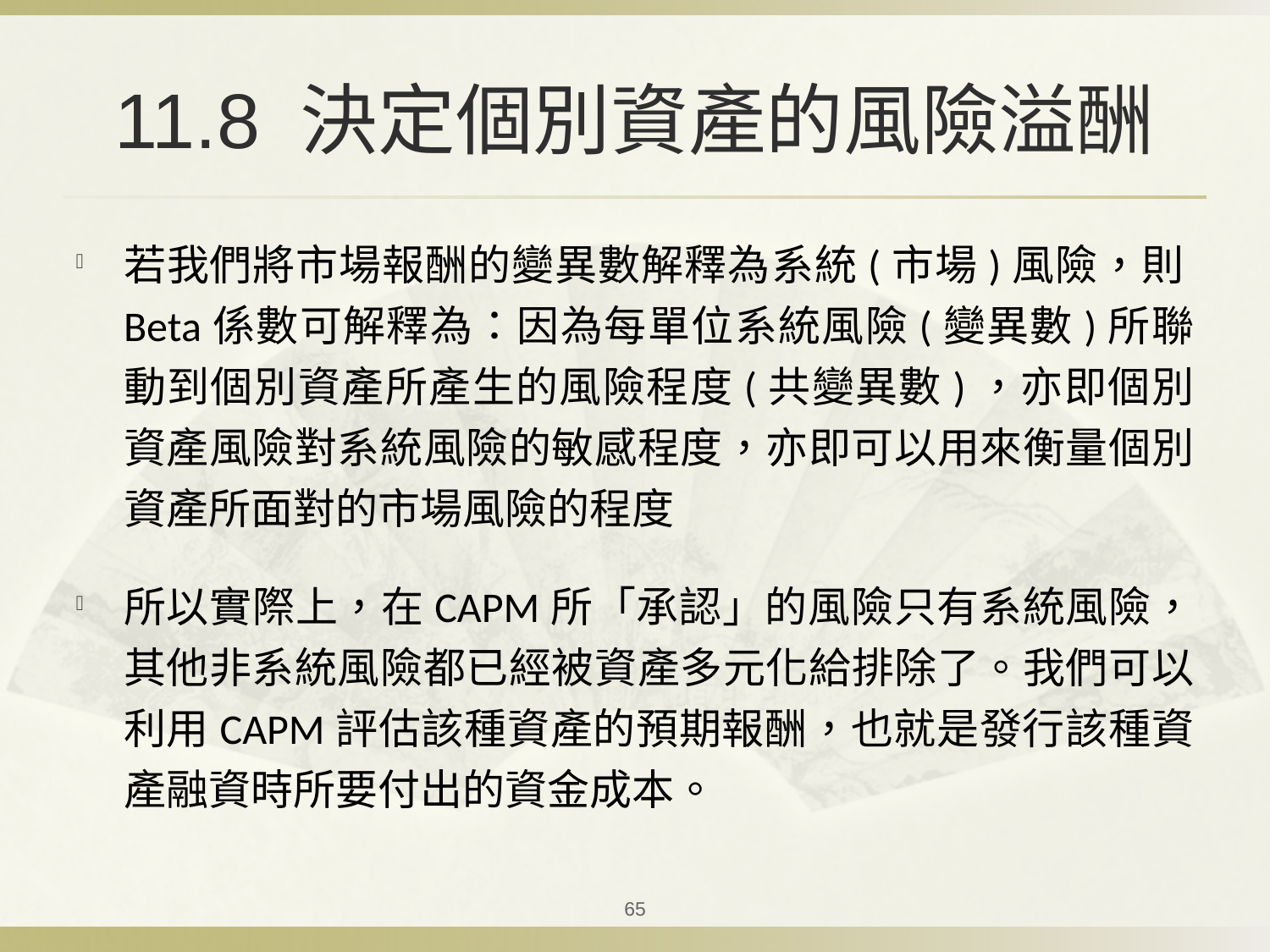

# 11.8 決定個別資產的風險溢酬
若我們將市場報酬的變異數解釋為系統(市場)風險，則Beta係數可解釋為：因為每單位系統風險(變異數)所聯動到個別資產所產生的風險程度(共變異數)，亦即個別資產風險對系統風險的敏感程度，亦即可以用來衡量個別資產所面對的市場風險的程度

所以實際上，在CAPM所「承認」的風險只有系統風險，其他非系統風險都已經被資產多元化給排除了。我們可以利用CAPM評估該種資產的預期報酬，也就是發行該種資產融資時所要付出的資金成本。

65